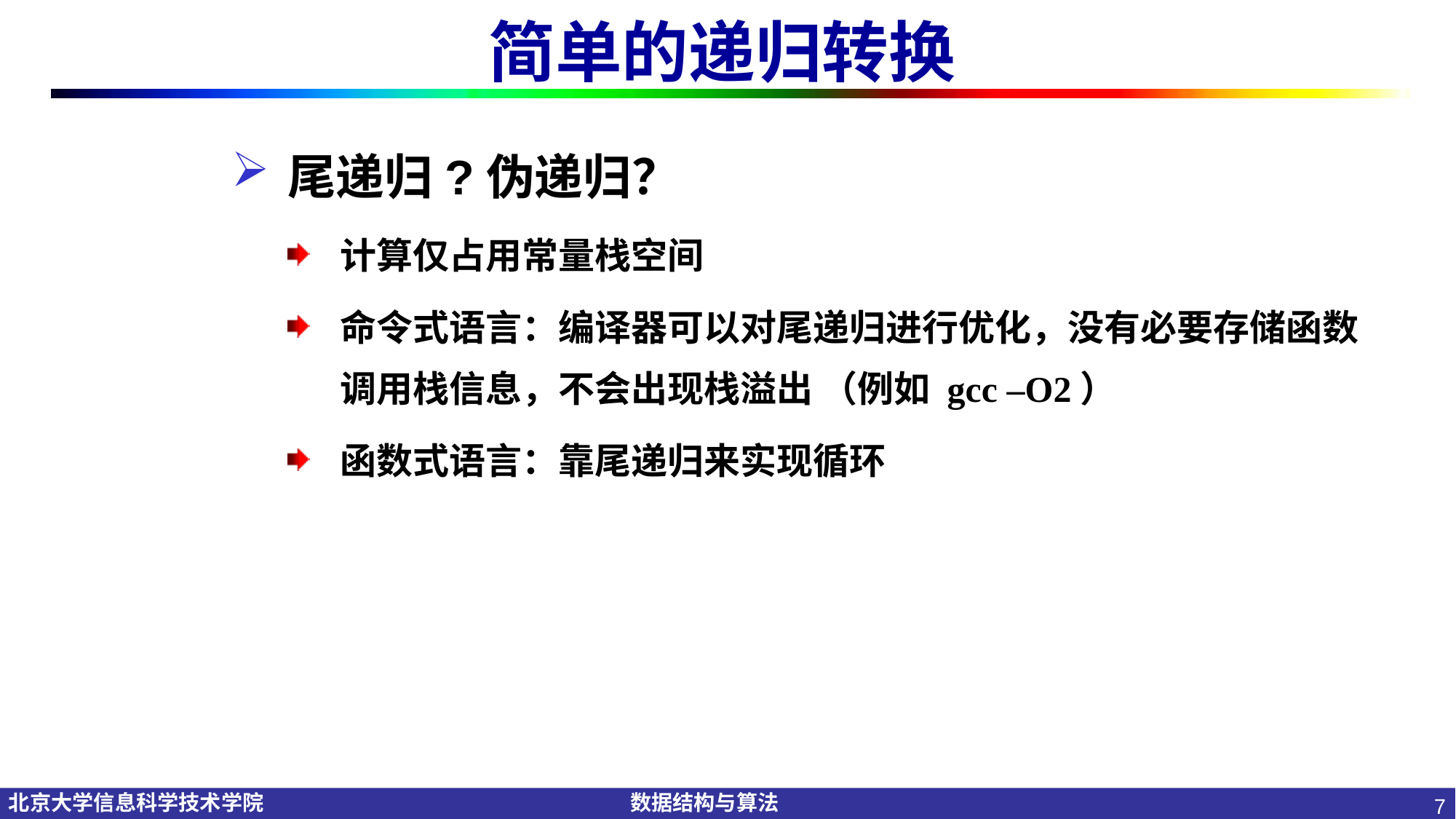

# 简单的递归转换
尾递归?伪递归？
计算仅占用常量栈空间
命令式语言：编译器可以对尾递归进行优化，没有必要存储函数调用栈信息，不会出现栈溢出 （例如 gcc –O2）
函数式语言：靠尾递归来实现循环
7